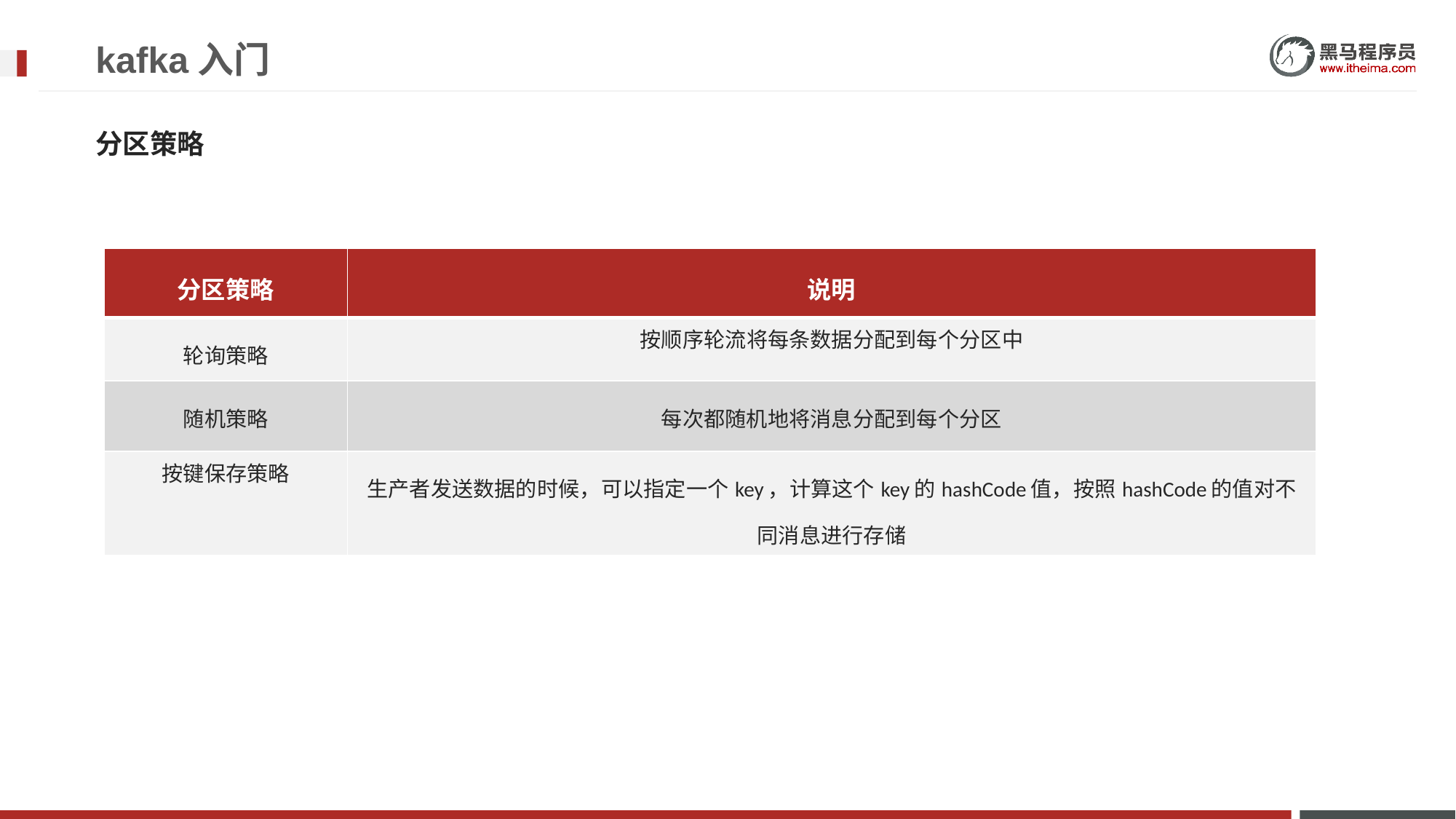

# kafka入门
分区策略
| 分区策略 | 说明 |
| --- | --- |
| 轮询策略 | 按顺序轮流将每条数据分配到每个分区中 |
| 随机策略 | 每次都随机地将消息分配到每个分区 |
| 按键保存策略 | 生产者发送数据的时候，可以指定一个key，计算这个key的hashCode值，按照hashCode的值对不同消息进行存储 |